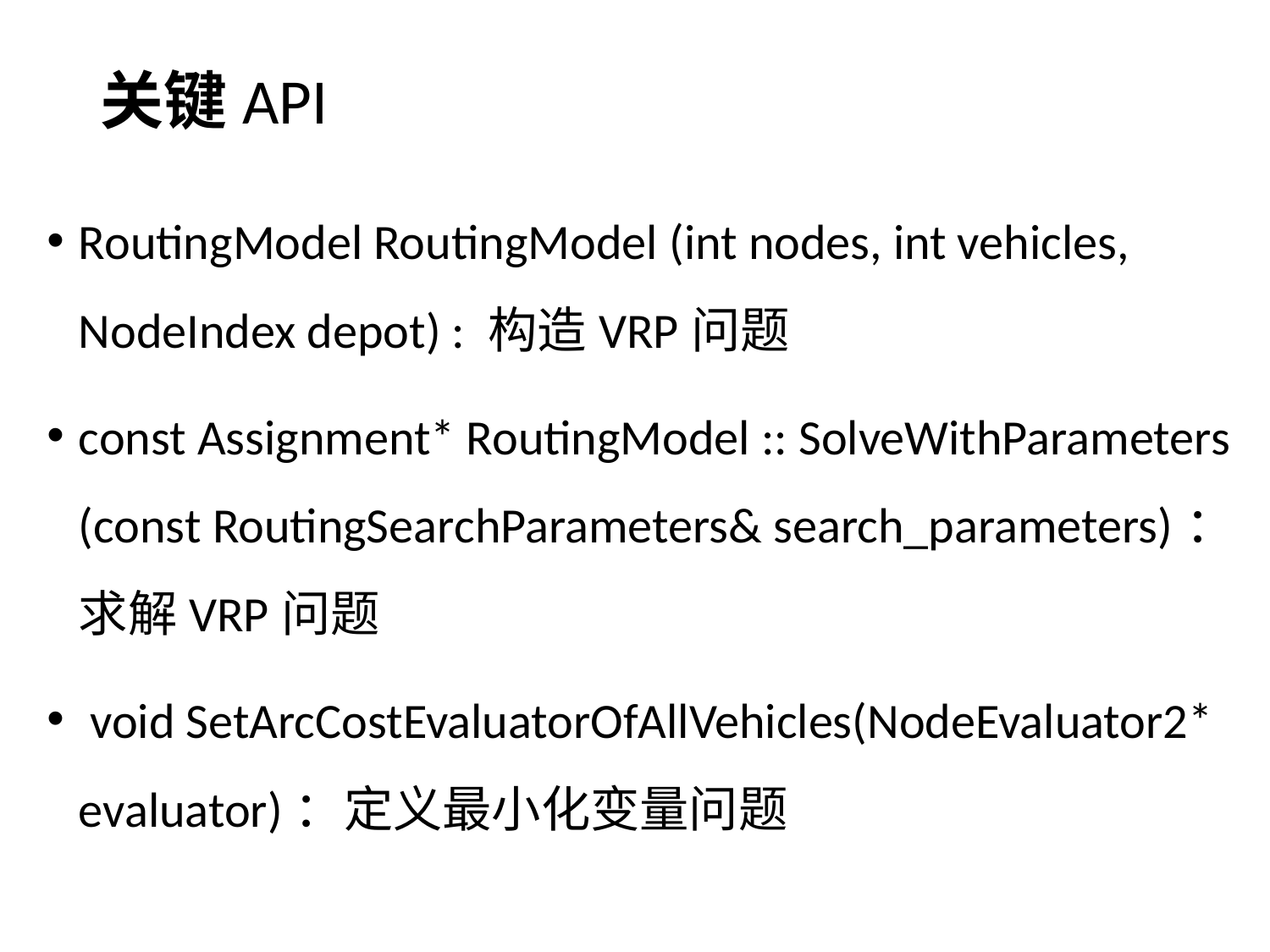

# 关键API
RoutingModel RoutingModel (int nodes, int vehicles, NodeIndex depot) : 构造VRP问题
const Assignment* RoutingModel :: SolveWithParameters (const RoutingSearchParameters& search_parameters)：求解VRP问题
 void SetArcCostEvaluatorOfAllVehicles(NodeEvaluator2* evaluator)：定义最小化变量问题